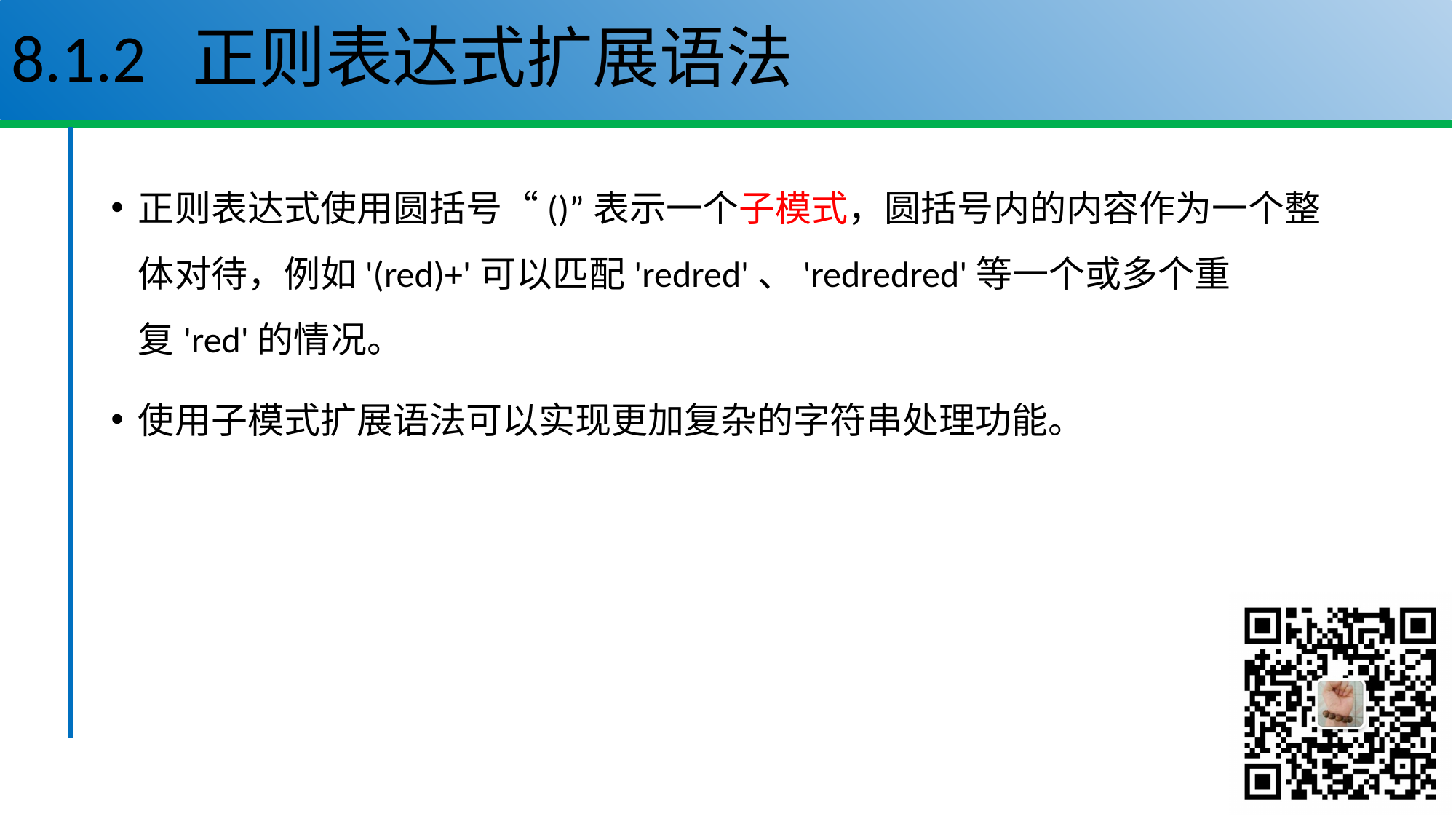

# 8.1.2  正则表达式扩展语法
正则表达式使用圆括号“()”表示一个子模式，圆括号内的内容作为一个整体对待，例如'(red)+'可以匹配'redred'、'redredred'等一个或多个重复'red'的情况。
使用子模式扩展语法可以实现更加复杂的字符串处理功能。
7